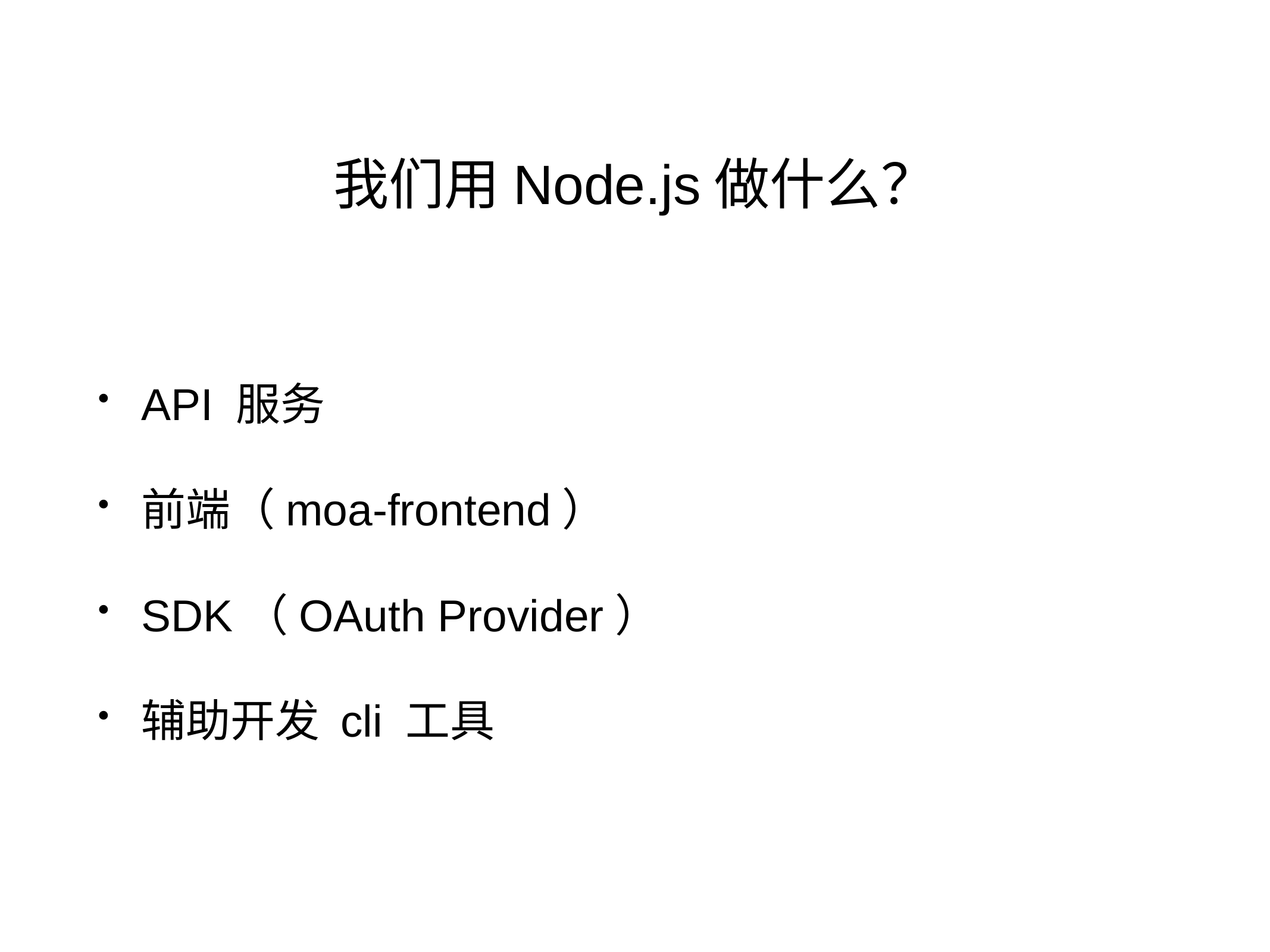

# 我们用Node.js做什么？
API 服务
前端（moa-frontend）
SDK（OAuth Provider）
辅助开发 cli 工具